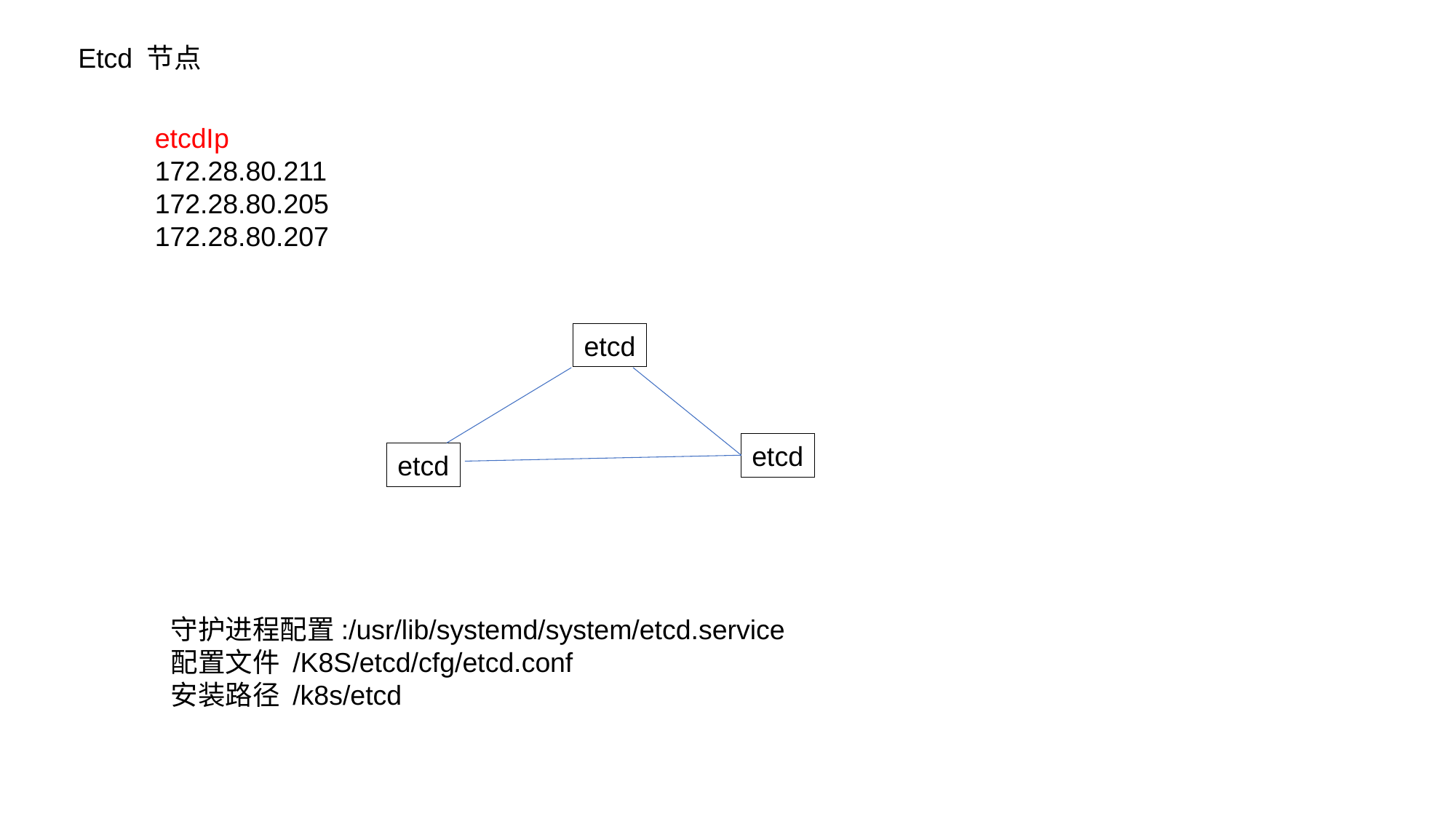

Etcd 节点
etcdIp
172.28.80.211
172.28.80.205
172.28.80.207

etcd
etcd
etcd
守护进程配置:/usr/lib/systemd/system/etcd.service
配置文件 /K8S/etcd/cfg/etcd.conf
安装路径 /k8s/etcd